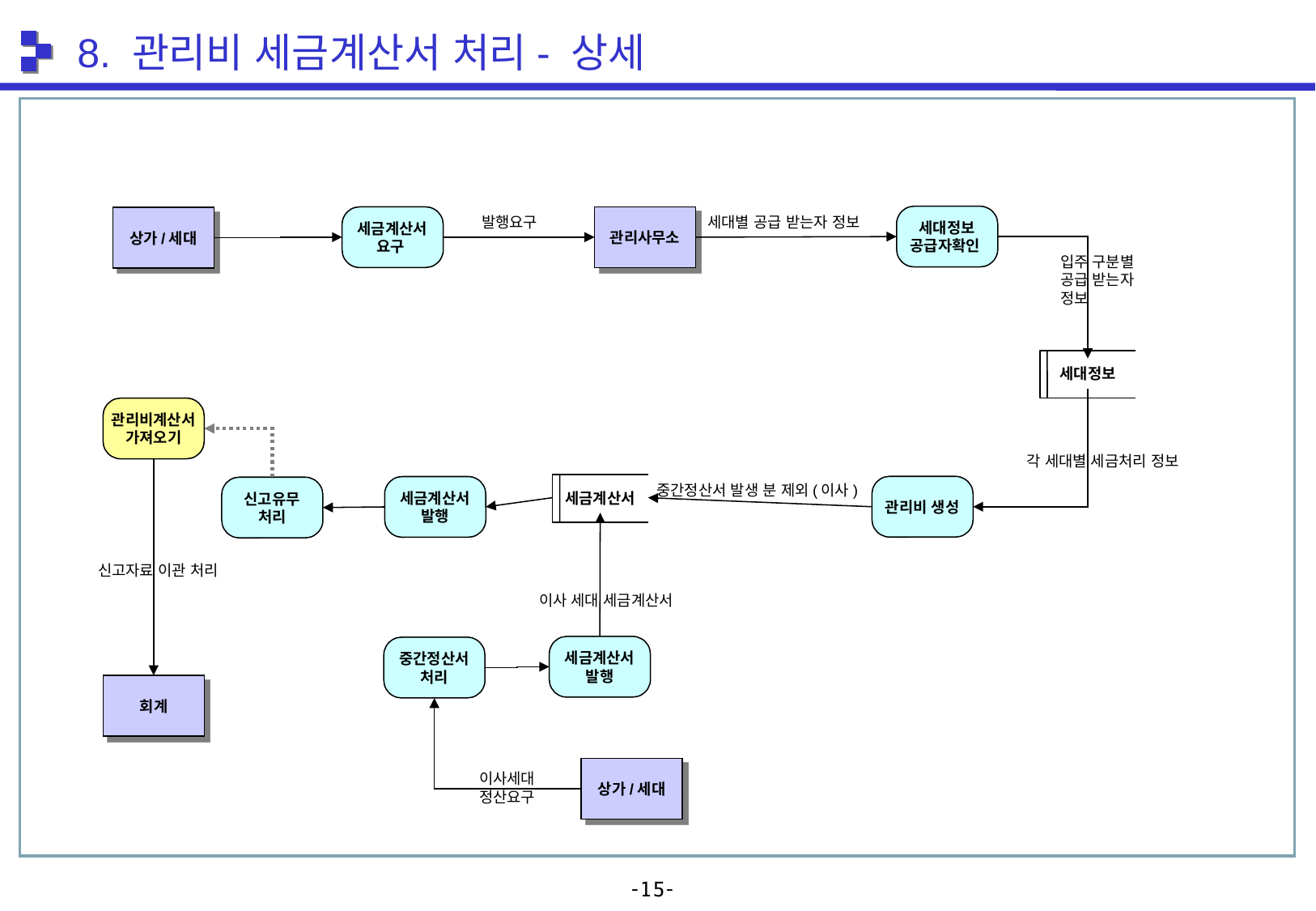

8. 관리비 세금계산서 처리- 상세

세대정보
공급자확인
세금계산서
요구
발행요구
관리사무소
세대별 공급 받는자 정보
상가/세대
입주 구분별
공급 받는자
정보

세대정보

관리비계산서
가져오기
각 세대별 세금처리 정보

세금계산서

중간정산서 발생 분 제외(이사)
관리비 생성
세금계산서
발행
신고유무
처리
신고자료 이관 처리
이사 세대 세금계산서
세금계산서
발행
중간정산서
처리
회계
상가/세대
이사세대
정산요구